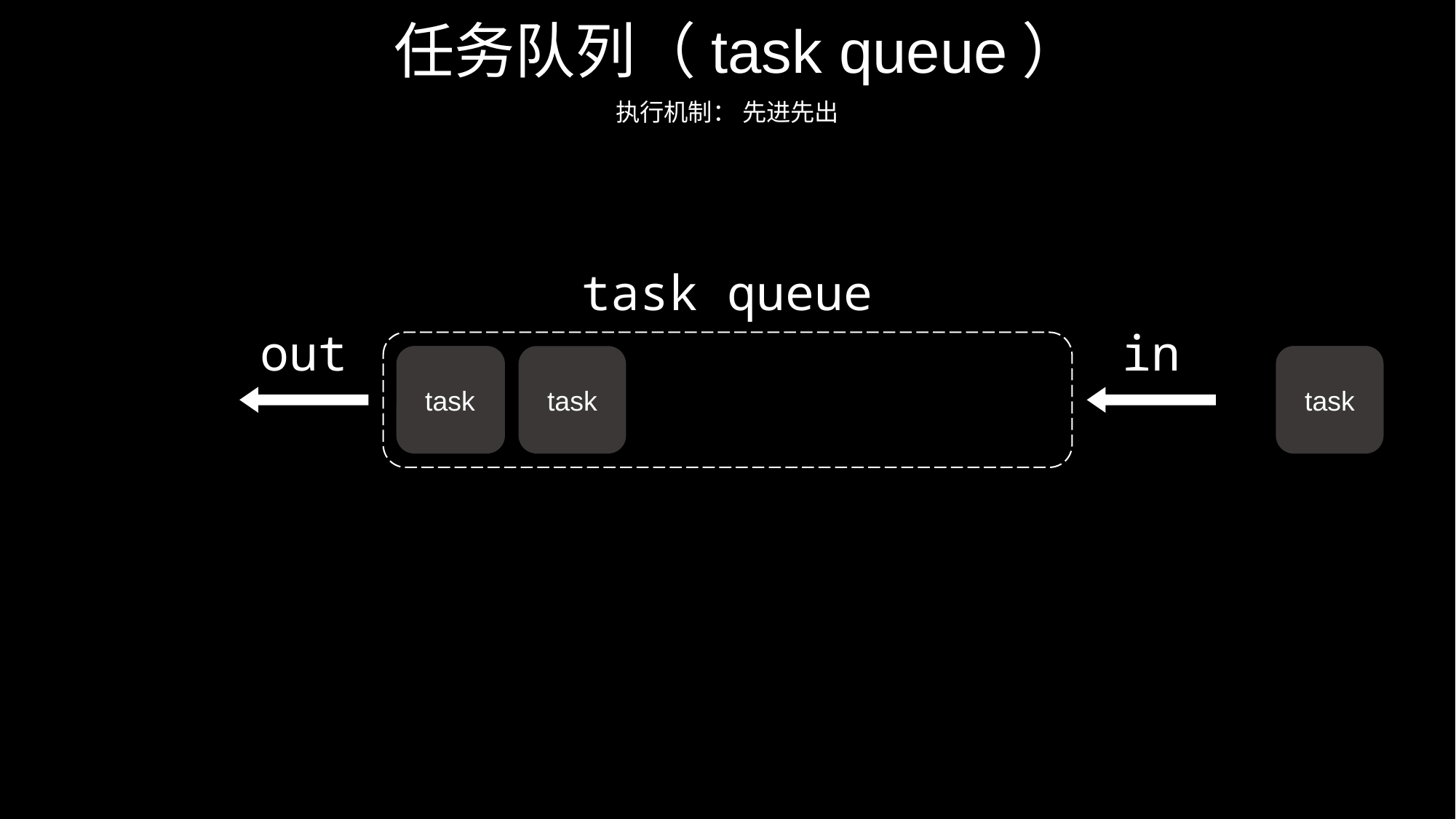

任务队列（task queue）
执行机制： 先进先出
task queue
out
in

task
task
task
task
task